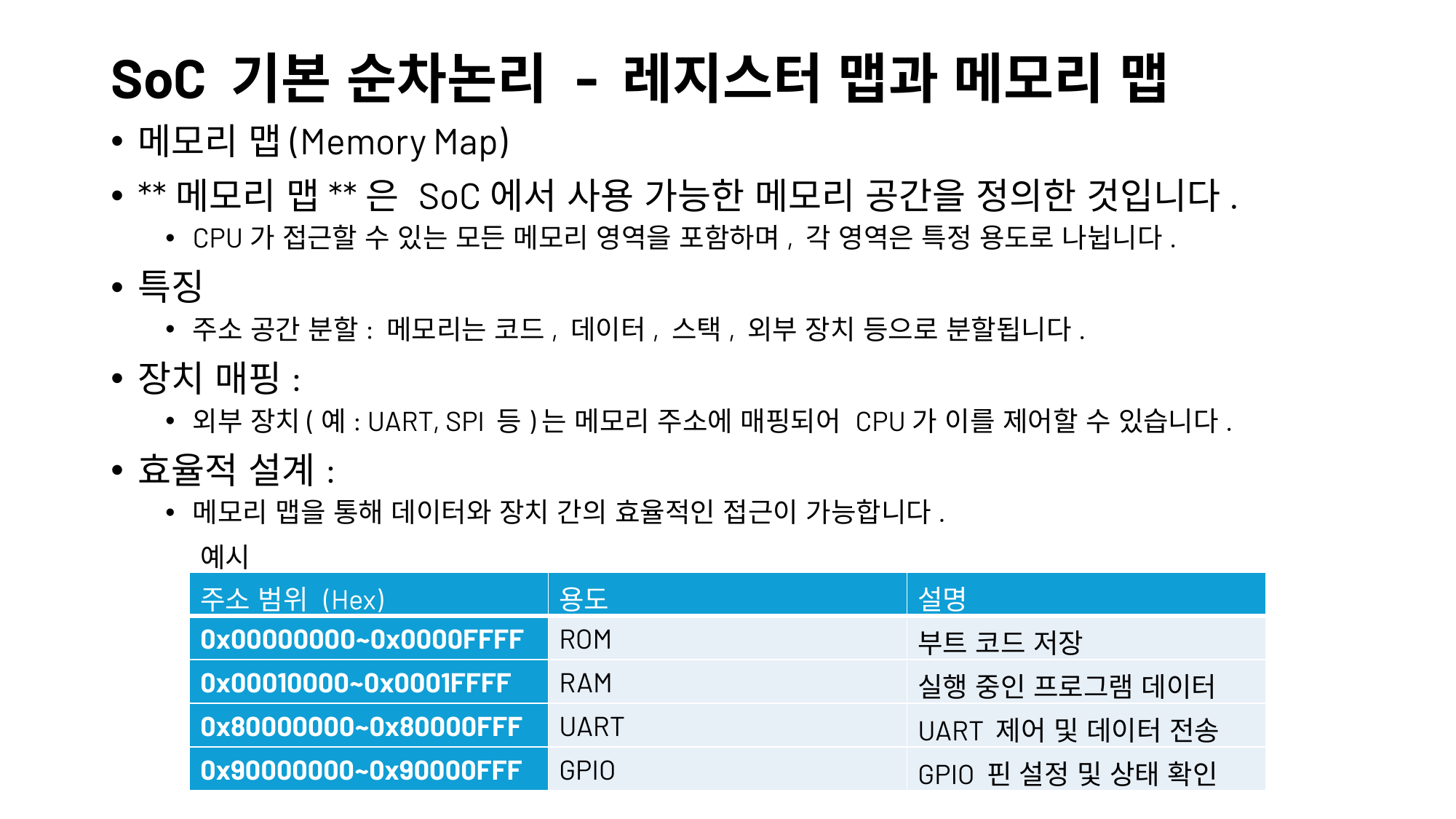

# SoC 기본 순차논리 - 레지스터 맵과 메모리 맵
메모리 맵(Memory Map)
**메모리 맵**은 SoC에서 사용 가능한 메모리 공간을 정의한 것입니다.
CPU가 접근할 수 있는 모든 메모리 영역을 포함하며, 각 영역은 특정 용도로 나뉩니다.
특징
주소 공간 분할: 메모리는 코드, 데이터, 스택, 외부 장치 등으로 분할됩니다.
장치 매핑:
외부 장치(예: UART, SPI 등)는 메모리 주소에 매핑되어 CPU가 이를 제어할 수 있습니다.
효율적 설계:
메모리 맵을 통해 데이터와 장치 간의 효율적인 접근이 가능합니다.
예시
| 주소 범위 (Hex) | 용도 | 설명 |
| --- | --- | --- |
| 0x00000000~0x0000FFFF | ROM | 부트 코드 저장 |
| 0x00010000~0x0001FFFF | RAM | 실행 중인 프로그램 데이터 |
| 0x80000000~0x80000FFF | UART | UART 제어 및 데이터 전송 |
| 0x90000000~0x90000FFF | GPIO | GPIO 핀 설정 및 상태 확인 |